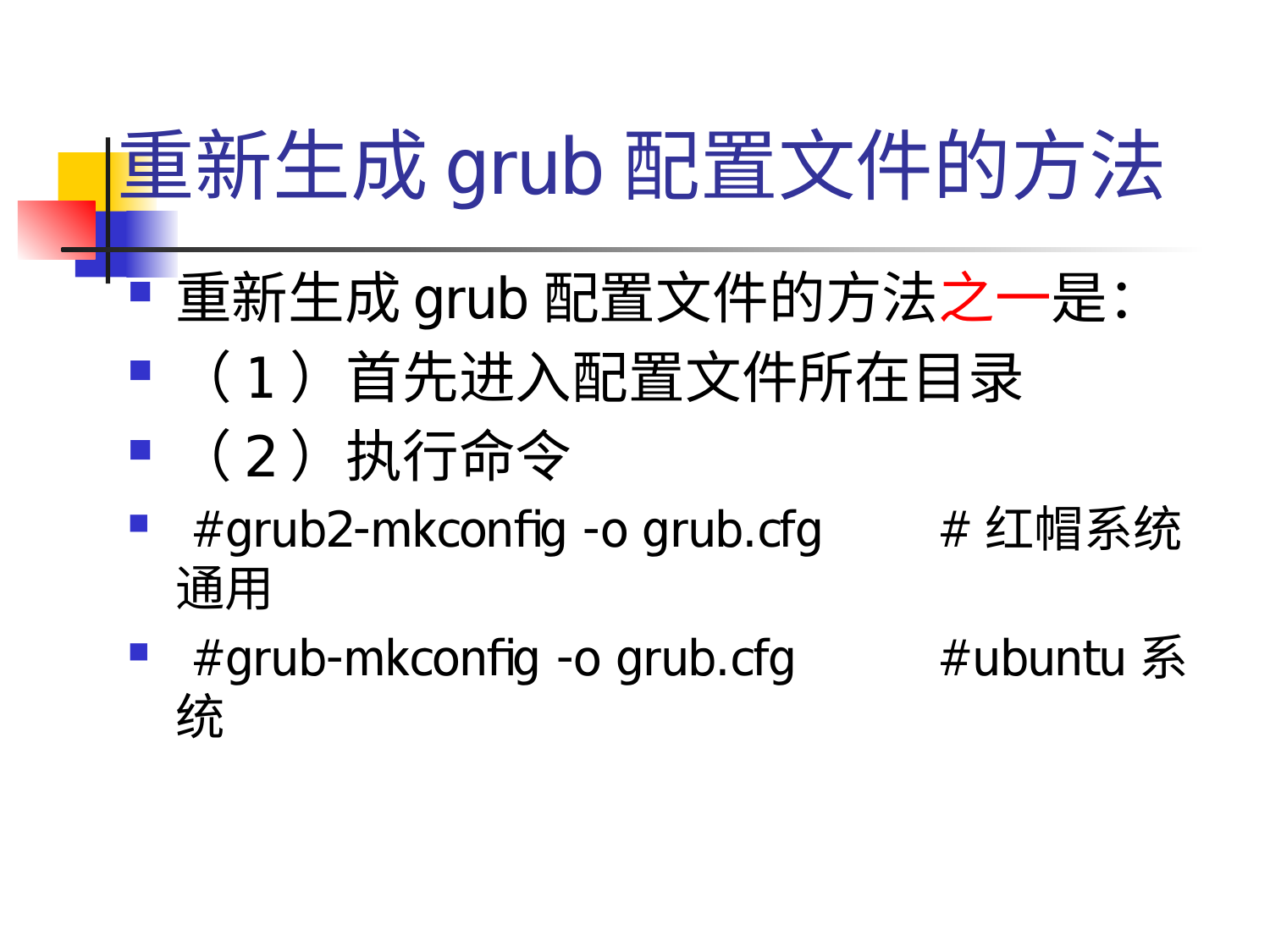

# 重新生成grub配置文件的方法
重新生成grub配置文件的方法之一是：
（1）首先进入配置文件所在目录
（2）执行命令
 #grub2-mkconfig -o grub.cfg 	#红帽系统通用
 #grub-mkconfig -o grub.cfg 	#ubuntu系统